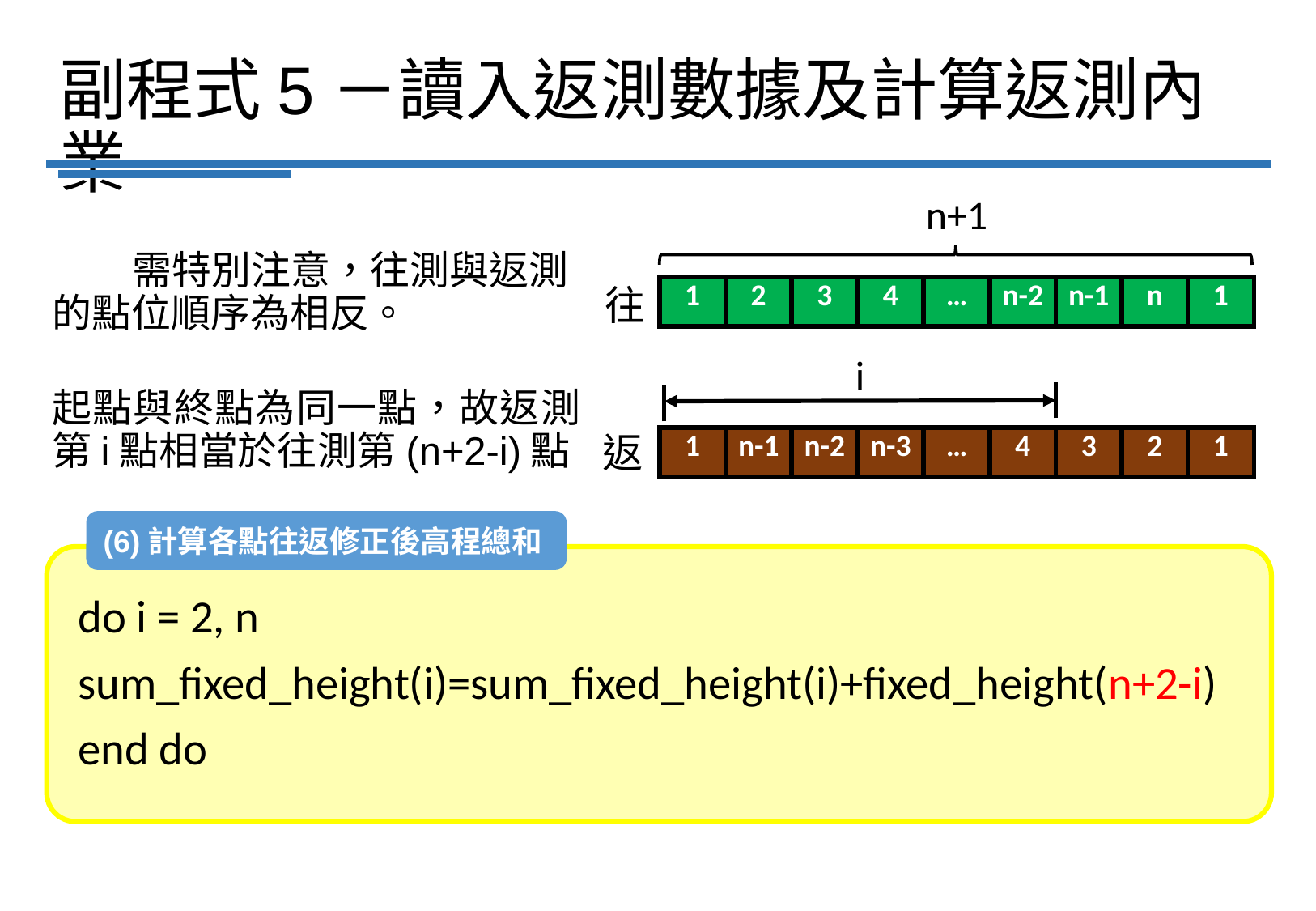

# 副程式5－讀入返測數據及計算返測內業

n+1
        需特別注意，往測與返測的點位順序為相反。

起點與終點為同一點，故返測第i點相當於往測第(n+2-i)點

往
| 1 | 2 | 3 | 4 | … | n-2 | n-1 | n | 1 |
| --- | --- | --- | --- | --- | --- | --- | --- | --- |
i
返
| 1 | n-1 | n-2 | n-3 | … | 4 | 3 | 2 | 1 |
| --- | --- | --- | --- | --- | --- | --- | --- | --- |
(6)計算各點往返修正後高程總和

do i = 2, n
sum_fixed_height(i)=sum_fixed_height(i)+fixed_height(n+2-i)
end do